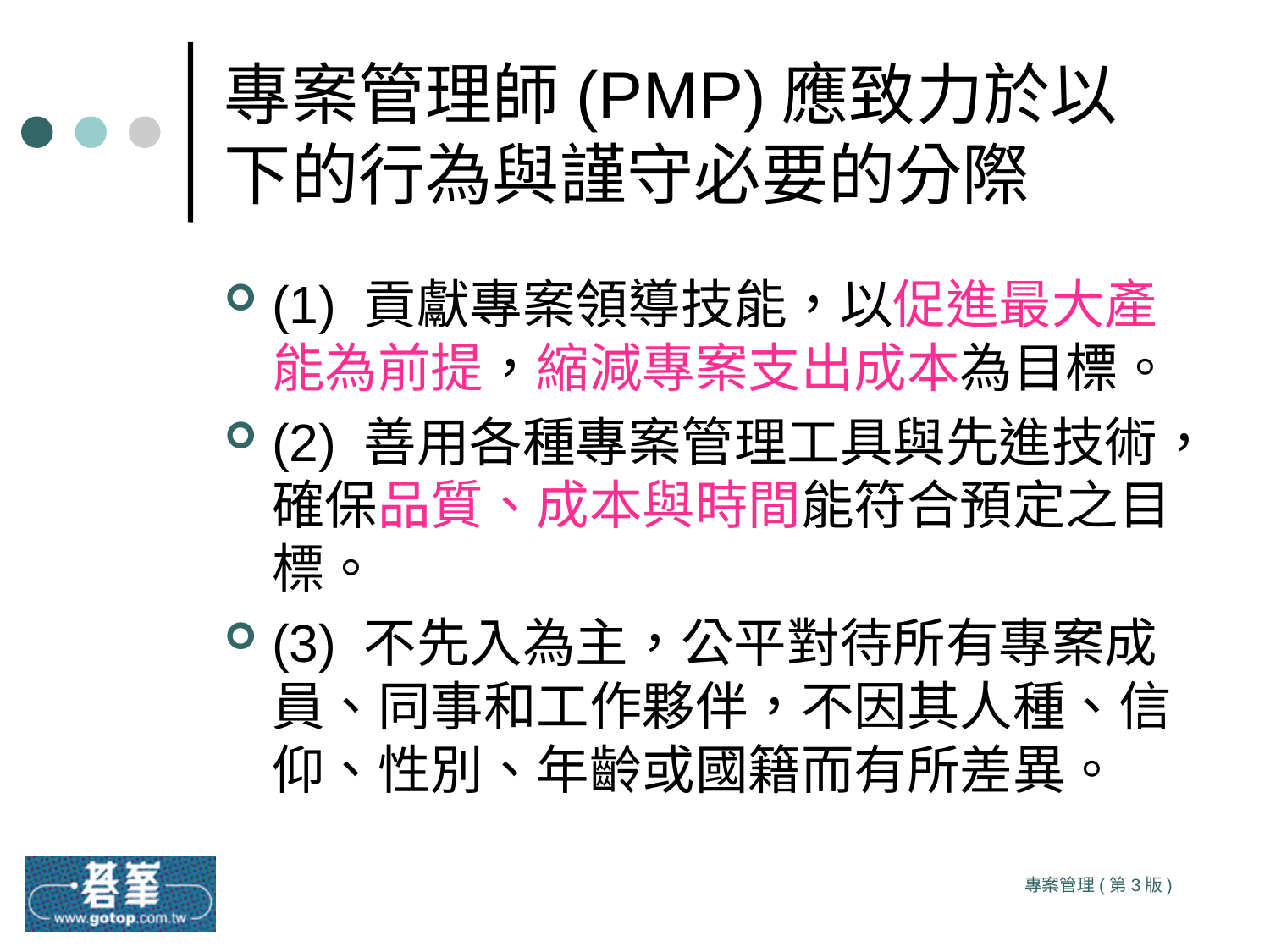

# 專案管理師(PMP)應致力於以下的行為與謹守必要的分際
(1) 貢獻專案領導技能，以促進最大產能為前提，縮減專案支出成本為目標。
(2) 善用各種專案管理工具與先進技術，確保品質、成本與時間能符合預定之目標。
(3) 不先入為主，公平對待所有專案成員、同事和工作夥伴，不因其人種、信仰、性別、年齡或國籍而有所差異。
專案管理(第3版)